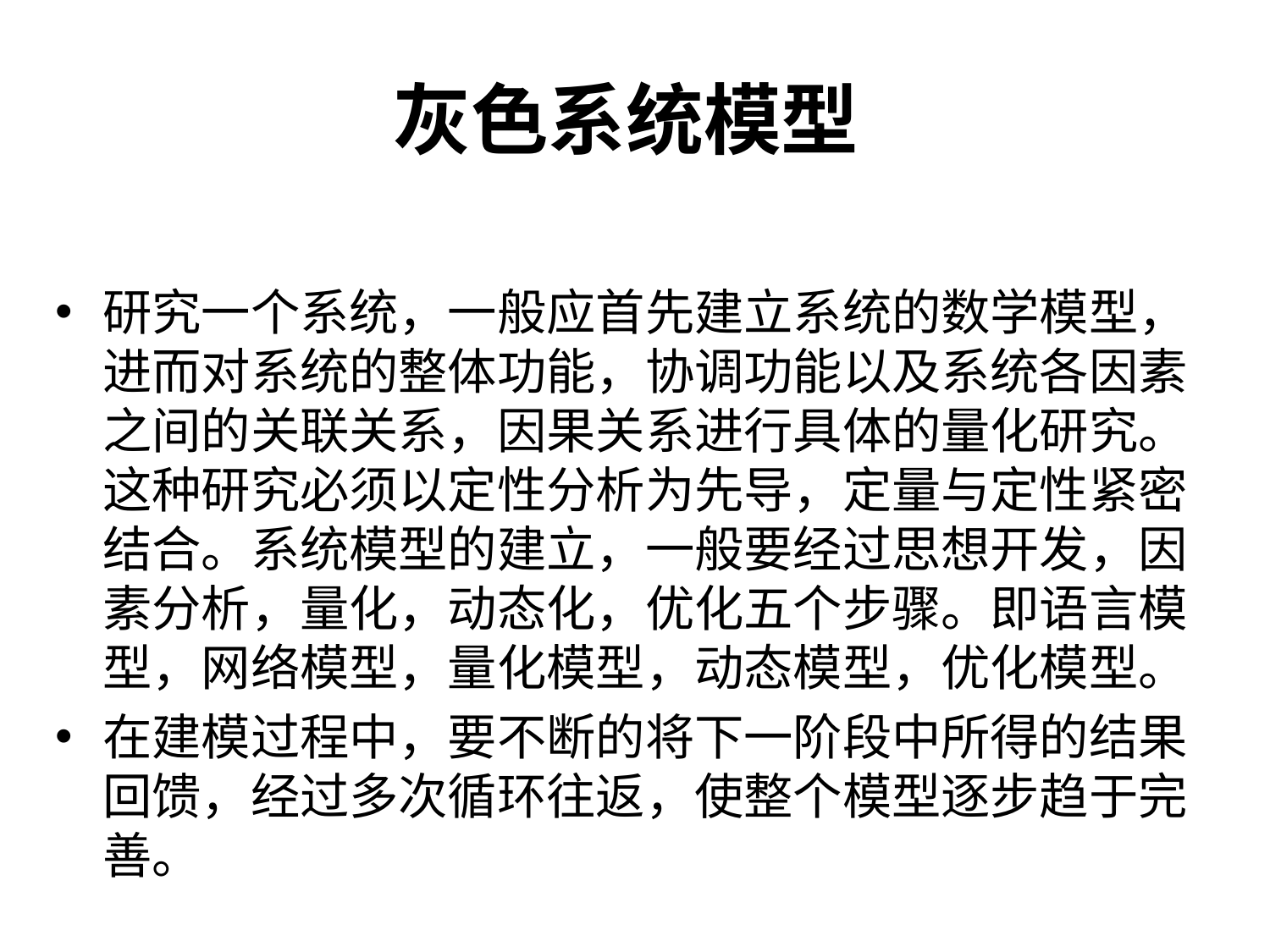

# 灰色系统模型
研究一个系统，一般应首先建立系统的数学模型，进而对系统的整体功能，协调功能以及系统各因素之间的关联关系，因果关系进行具体的量化研究。这种研究必须以定性分析为先导，定量与定性紧密结合。系统模型的建立，一般要经过思想开发，因素分析，量化，动态化，优化五个步骤。即语言模型，网络模型，量化模型，动态模型，优化模型。
在建模过程中，要不断的将下一阶段中所得的结果回馈，经过多次循环往返，使整个模型逐步趋于完善。